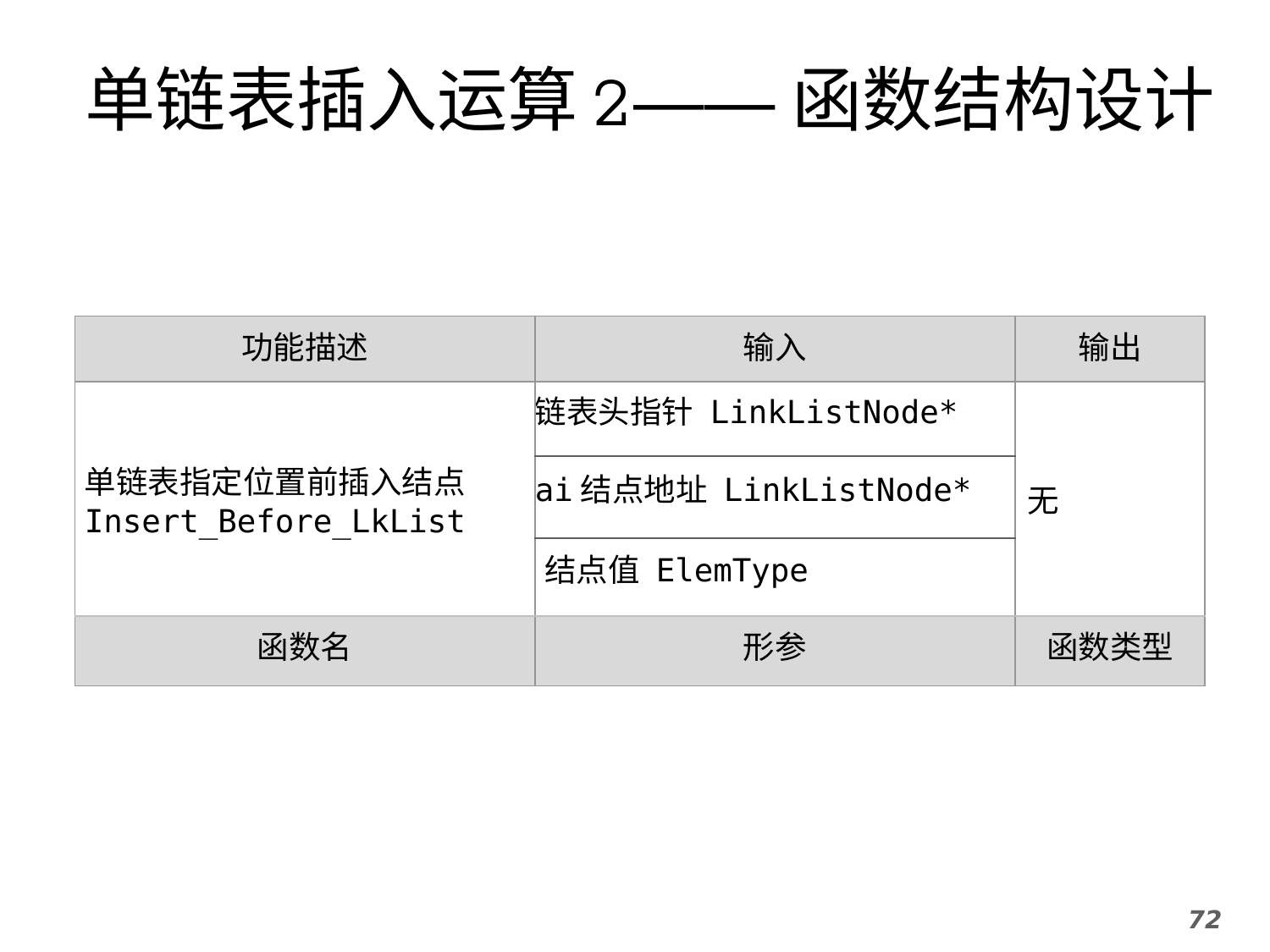

# 单链表插入运算2——函数结构设计
| 功能描述 | 输入 | 输出 |
| --- | --- | --- |
| 单链表指定位置前插入结点Insert\_Before\_LkList | 链表头指针 LinkListNode\* | 无 |
|  | ai结点地址 LinkListNode\* |  |
|  | 结点值 ElemType |  |
| 函数名 | 形参 | 函数类型 |
72